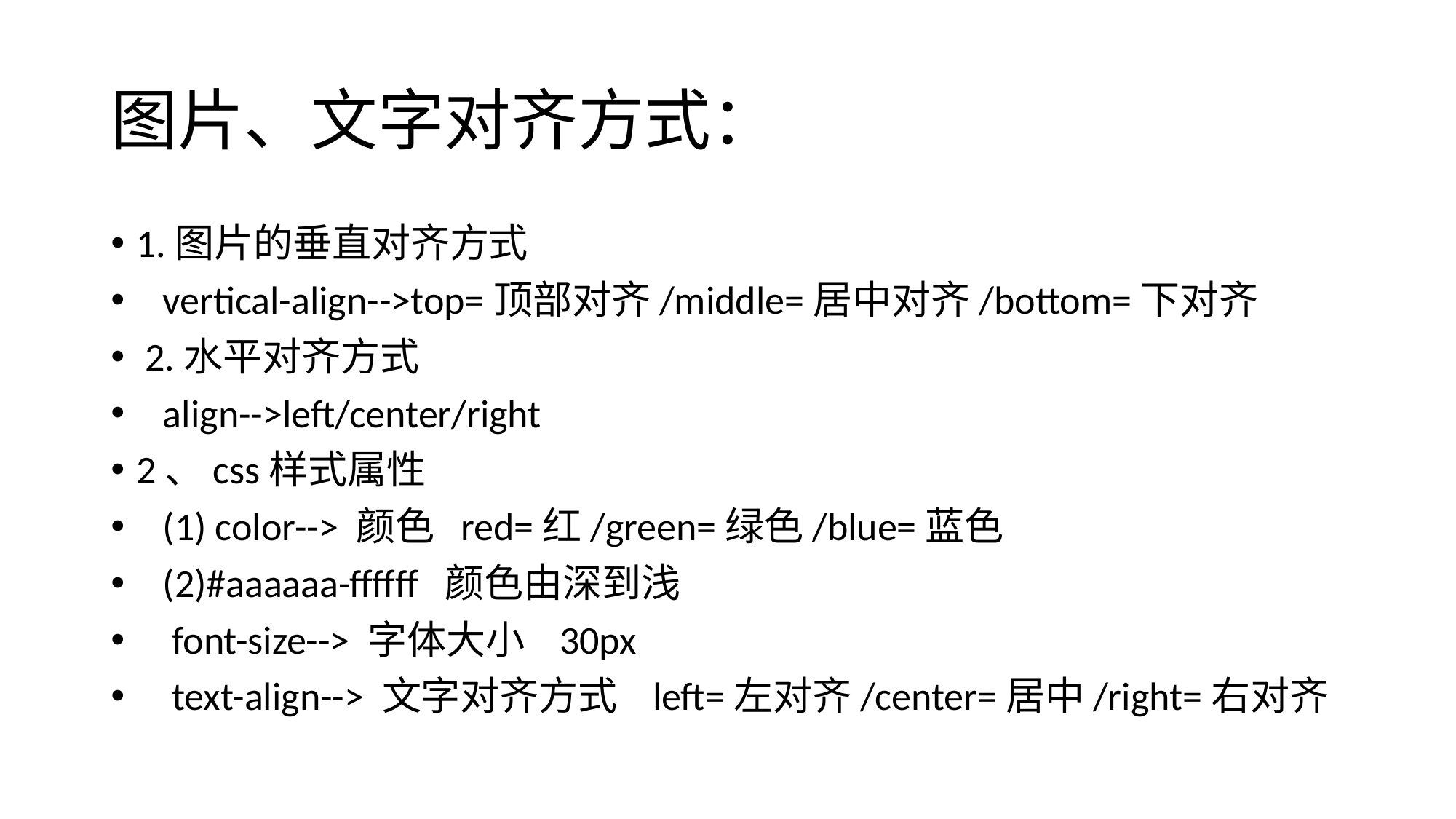

# 图片、文字对齐方式：
1.图片的垂直对齐方式
   vertical-align-->top=顶部对齐/middle=居中对齐/bottom=下对齐
 2.水平对齐方式
   align-->left/center/right
2、css样式属性
   (1) color--> 颜色  red=红/green=绿色/blue=蓝色
   (2)#aaaaaa-ffffff  颜色由深到浅
    font-size--> 字体大小   30px
    text-align--> 文字对齐方式   left=左对齐/center=居中/right=右对齐